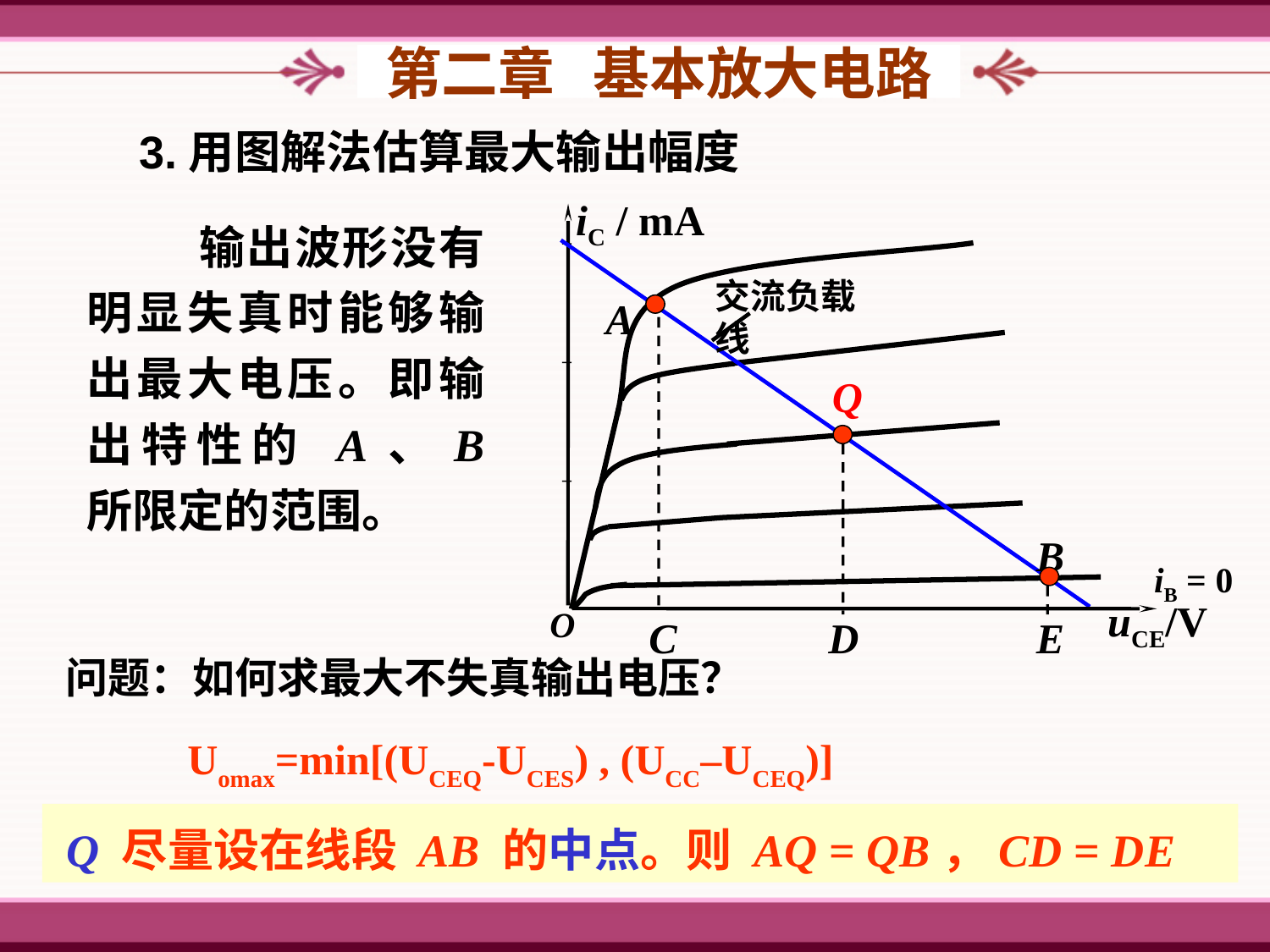

第二章   基本放大电路
3.用图解法估算最大输出幅度
iC / mA

交流负载线
A

Q

B

iB = 0

uCE/V
O
C
D
E

        输出波形没有明显失真时能够输出最大电压。即输出特性的 A、B 所限定的范围。
问题：如何求最大不失真输出电压？
Uomax=min[(UCEQ-UCES) , (UCC–UCEQ)]
 Q 尽量设在线段 AB 的中点。则 AQ = QB，CD = DE